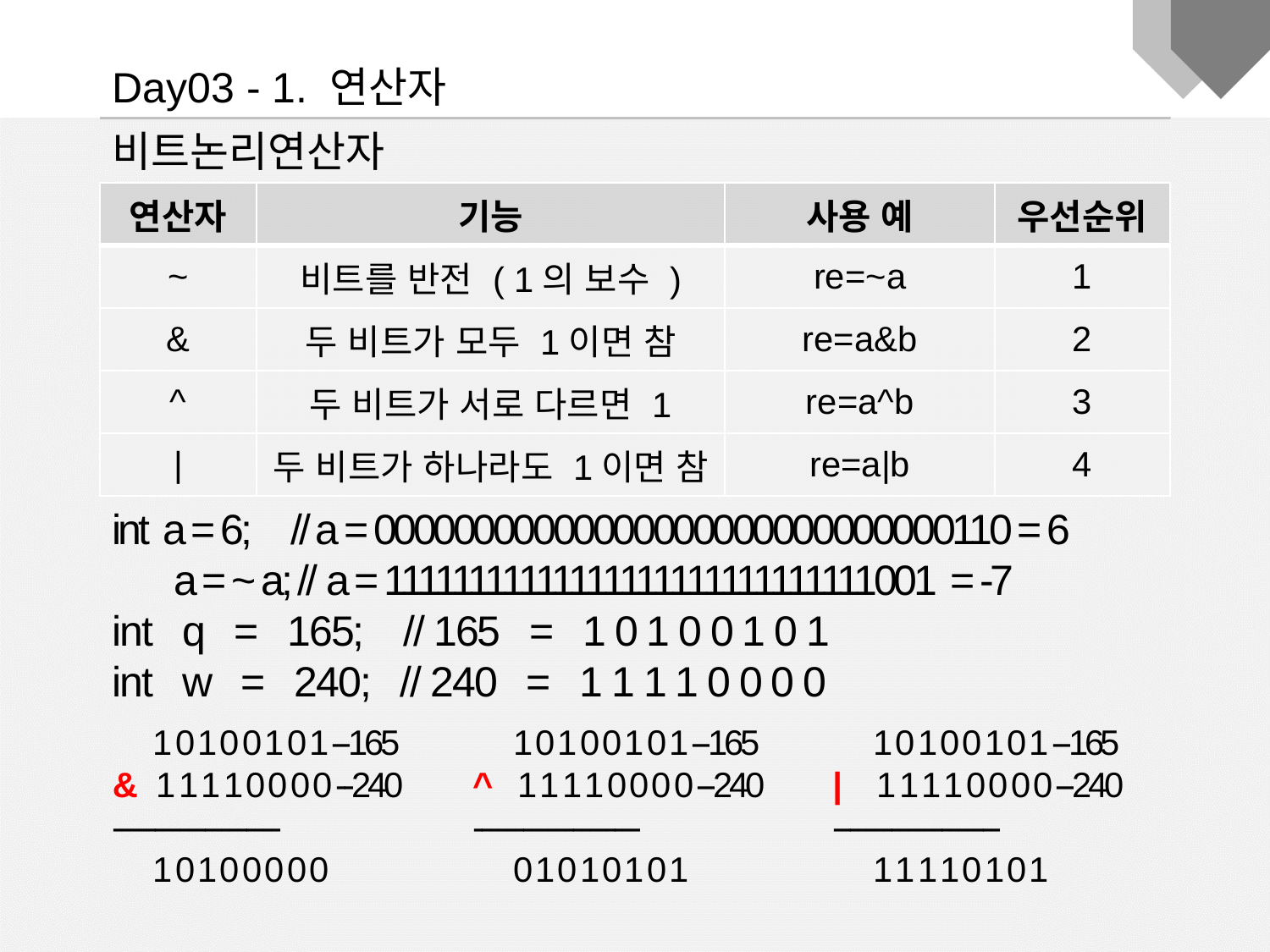

Day03 - 1. 연산자
비트논리연산자
| 연산자 | 기능 | 사용 예 | 우선순위 |
| --- | --- | --- | --- |
| ~ | 비트를 반전 ( 1의 보수 ) | re=~a | 1 |
| & | 두 비트가 모두 1이면 참 | re=a&b | 2 |
| ^ | 두 비트가 서로 다르면 1 | re=a^b | 3 |
| | | 두 비트가 하나라도 1이면 참 | re=a|b | 4 |
int  a = 6;     // a = 00000000000000000000000000000110 = 6
       a = ~ a; // a = 11111111111111111111111111111001  = -7
int   q   =   165;    // 165   =   1 0 1 0 0 1 0 1
int   w   =   240;   // 240   =   1 1 1 1 0 0 0 0
      1 0 1 0 0 1 0 1 --165
&   1 1 1 1 0 0 0 0 --240
--------------------
      1 0 1 0 0 0 0 0
      1 0 1 0 0 1 0 1 --165
^    1 1 1 1 0 0 0 0 --240
--------------------
      0 1 0 1 0 1 0 1
      1 0 1 0 0 1 0 1 --165
|     1 1 1 1 0 0 0 0 --240
--------------------
      1 1 1 1 0 1 0 1